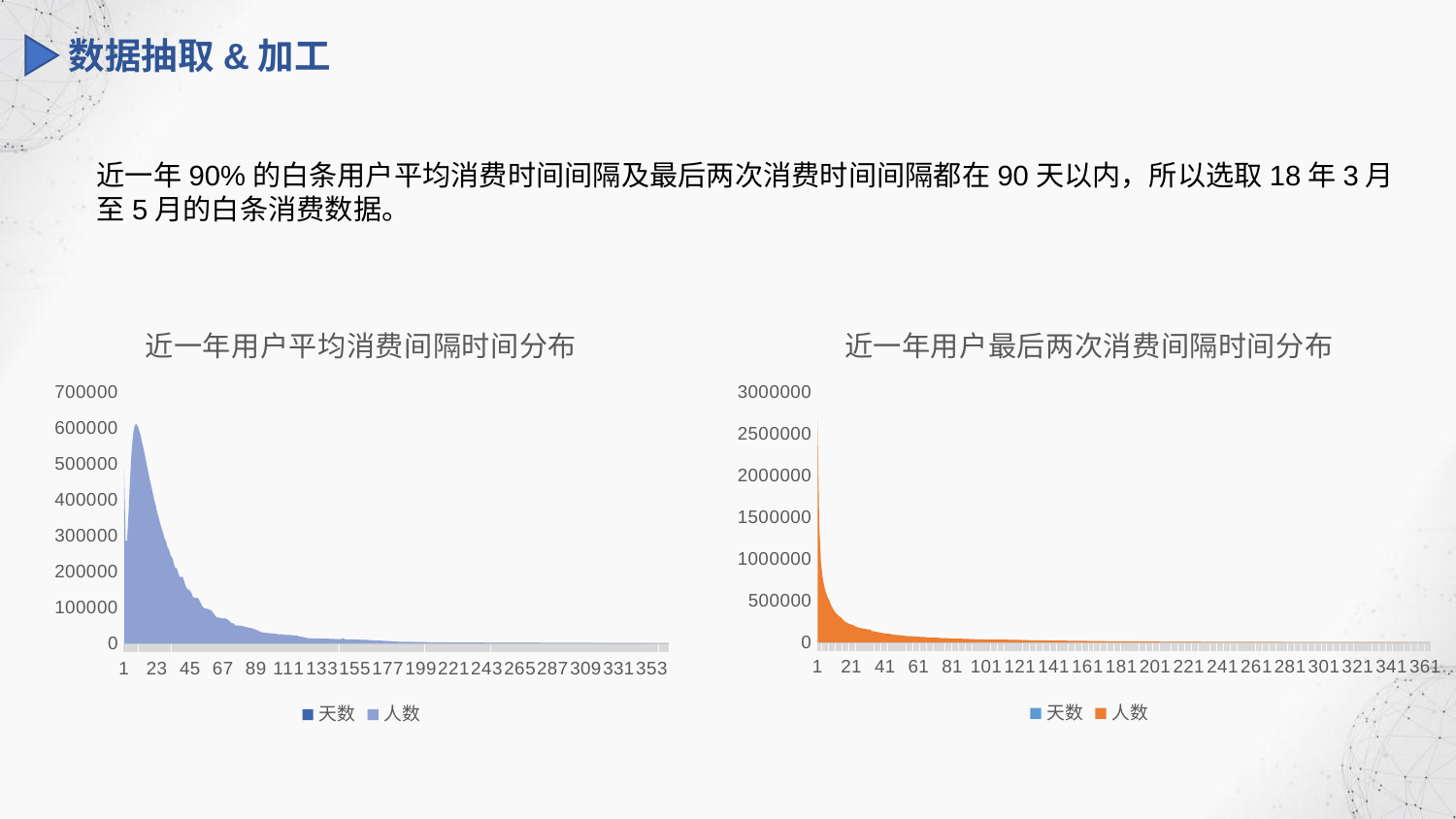

数据抽取&加工

近一年90%的白条用户平均消费时间间隔及最后两次消费时间间隔都在90天以内，所以选取18年3月
至5月的白条消费数据。

### Chart: 近一年用户平均消费间隔时间分布

| Category | 天数 | 人数 |
|---|---|---|

### Chart: 近一年用户最后两次消费间隔时间分布

| Category | 天数 | 人数 |
|---|---|---|